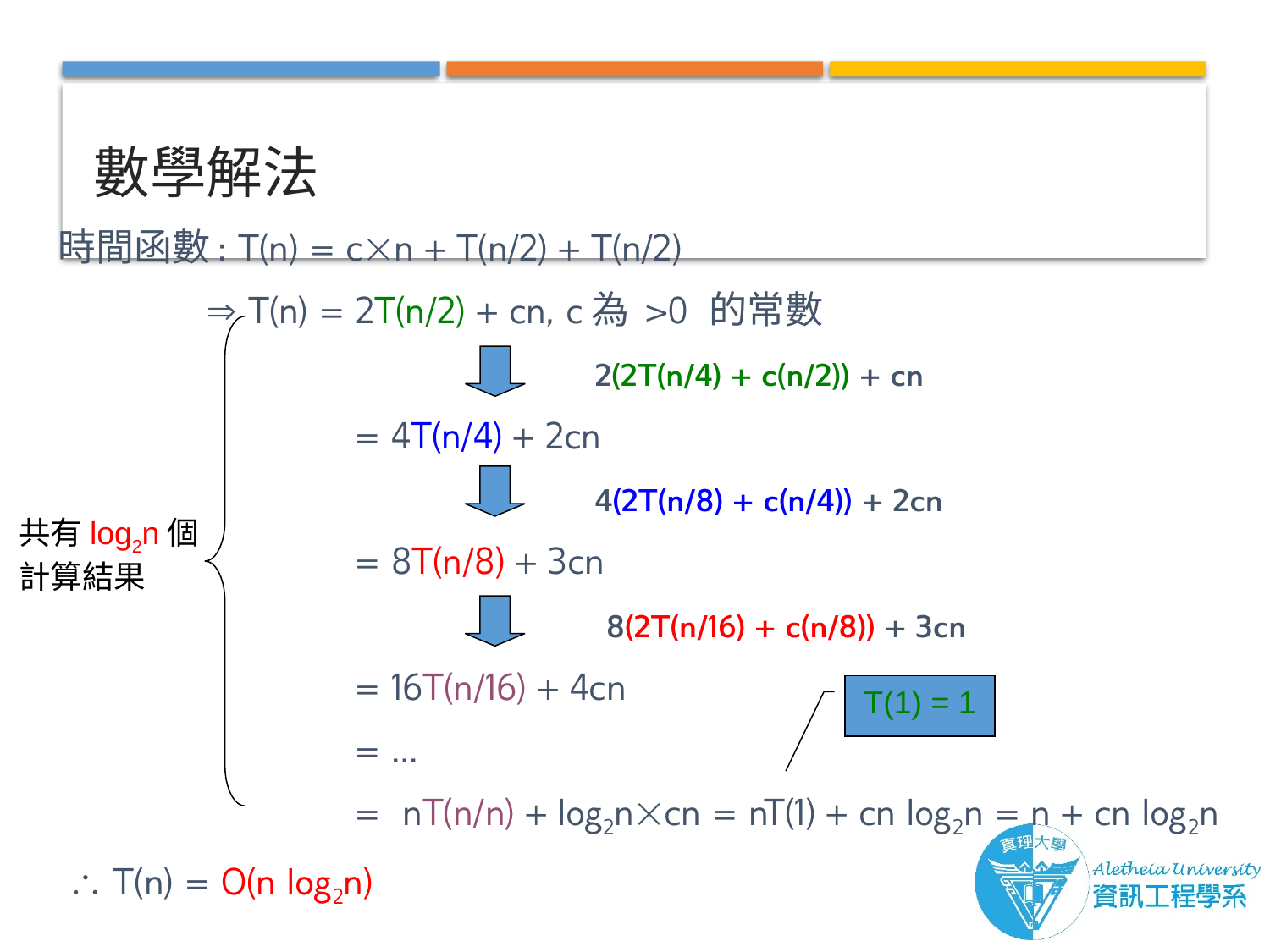

# 數學解法
時間函數: T(n) = c×n + T(n/2) + T(n/2)
             ⇒ T(n) = 2T(n/2) + cn, c為 >0 的常數
                                               2(2T(n/4) + c(n/2)) + cn
                          = 4T(n/4) + 2cn
                                               4(2T(n/8) + c(n/4)) + 2cn
                          = 8T(n/8) + 3cn
                                                8(2T(n/16) + c(n/8)) + 3cn
                          = 16T(n/16) + 4cn
                          = …
                          =  nT(n/n) + log2n×cn = nT(1) + cn log2n = n + cn log2n
 ∴ T(n) = O(n log2n)

共有log2n個
計算結果

T(1) = 1